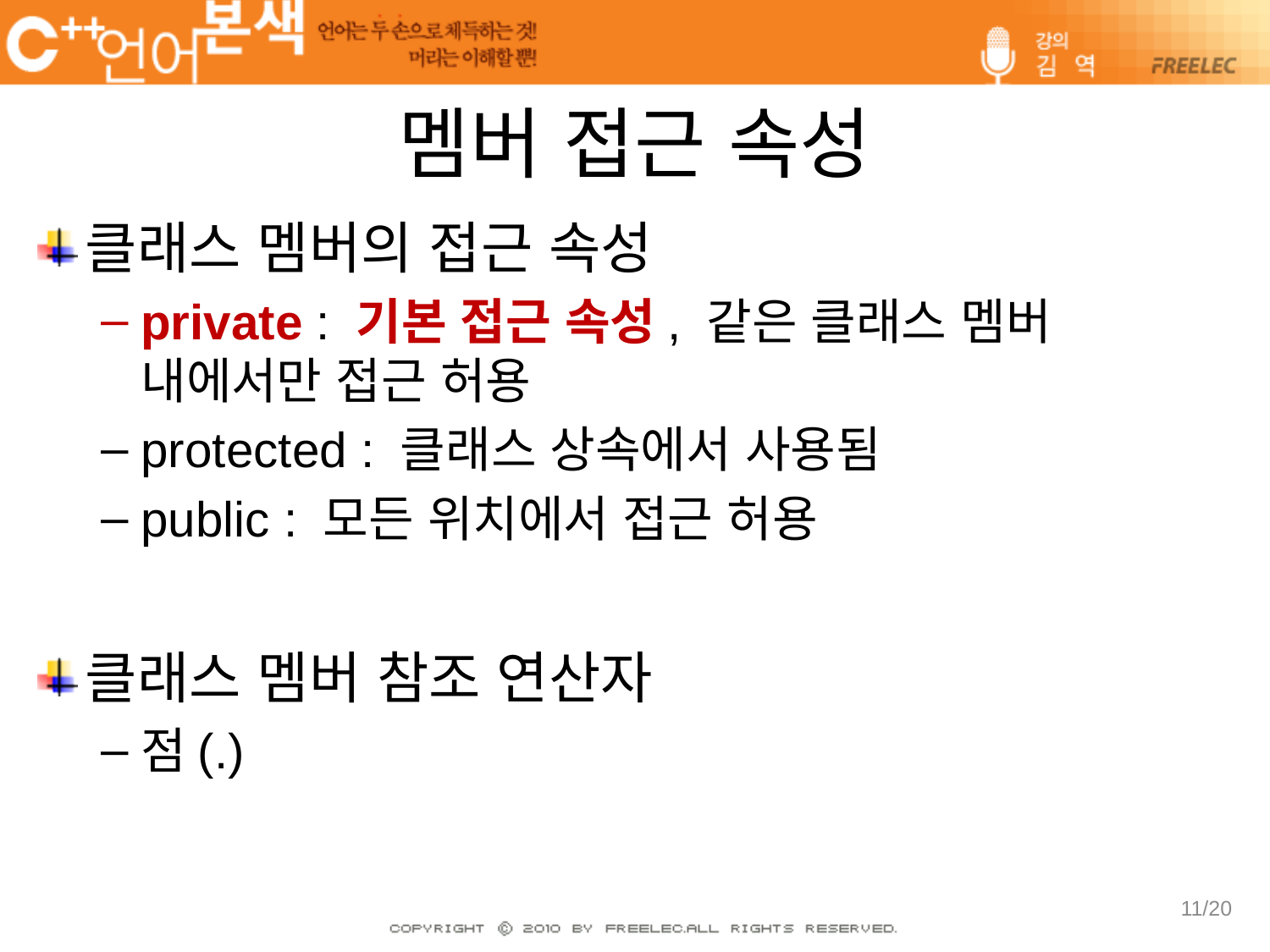

# 멤버 접근 속성
클래스 멤버의 접근 속성
private : 기본 접근 속성, 같은 클래스 멤버 내에서만 접근 허용
protected : 클래스 상속에서 사용됨
public : 모든 위치에서 접근 허용

클래스 멤버 참조 연산자
점(.)
11/20